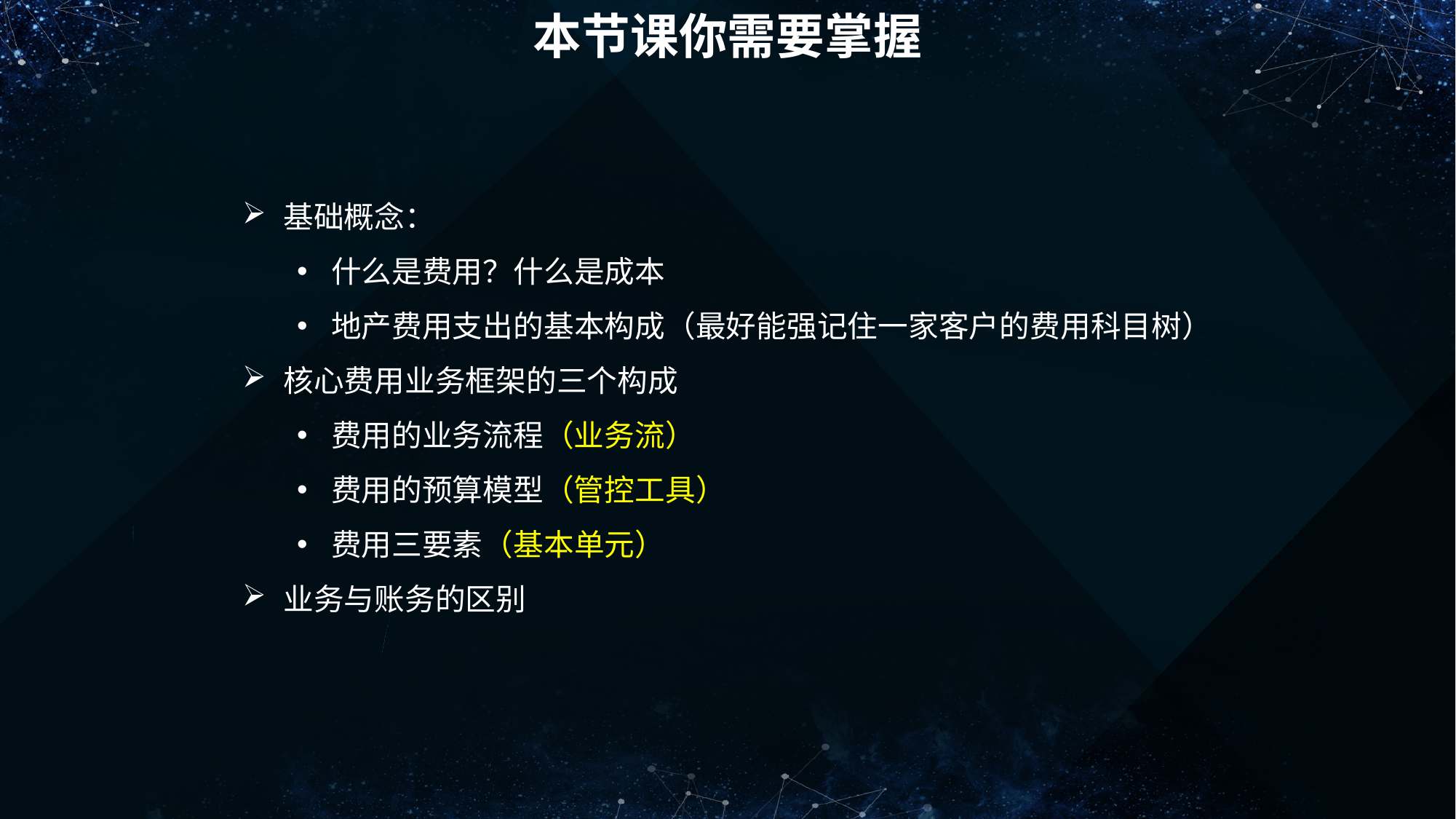

本节课你需要掌握
基础概念：
什么是费用？什么是成本
地产费用支出的基本构成（最好能强记住一家客户的费用科目树）
核心费用业务框架的三个构成
费用的业务流程（业务流）
费用的预算模型（管控工具）
费用三要素（基本单元）
业务与账务的区别